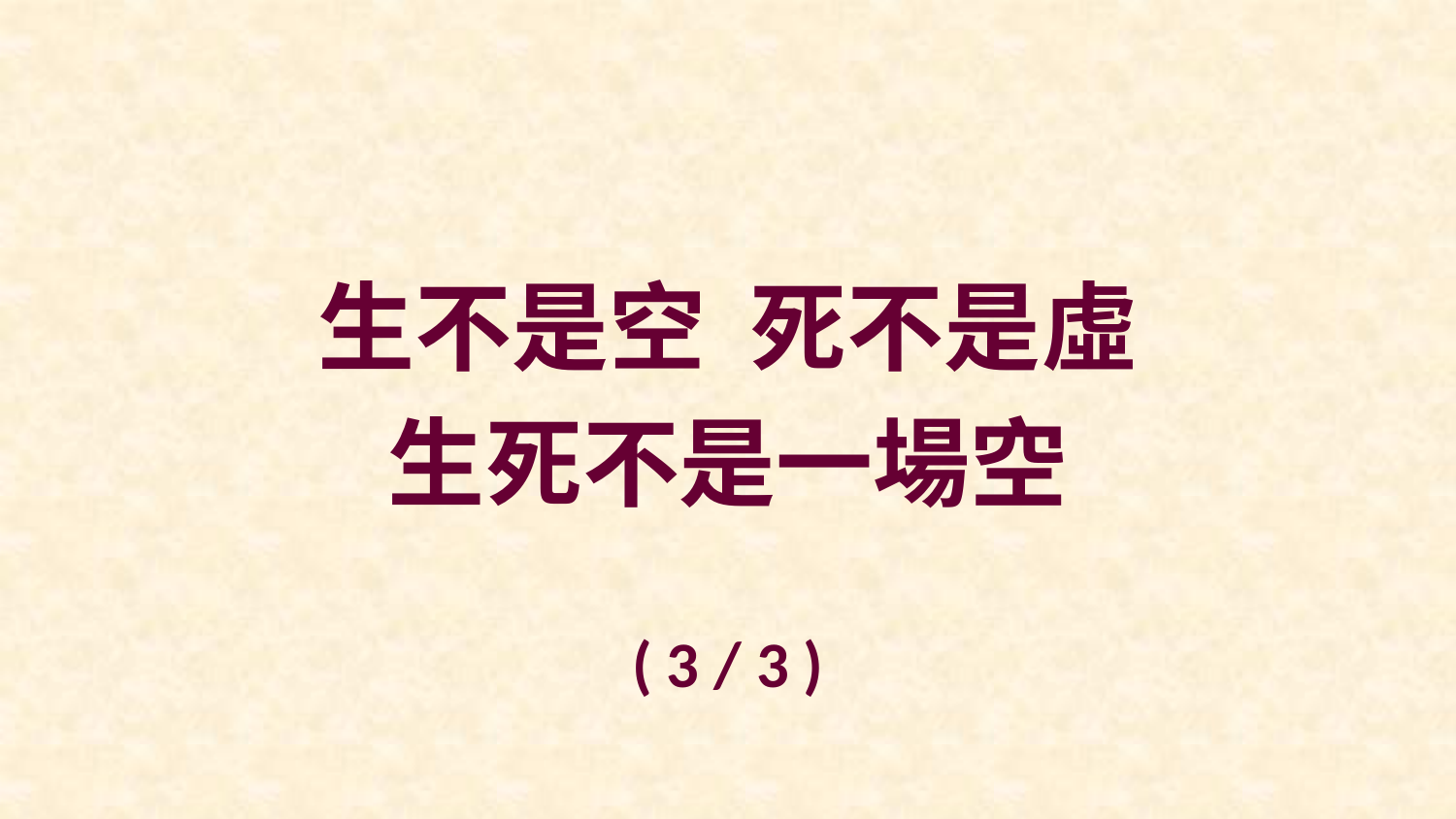

生不是空  死不是虛
生死不是一場空
( 3 / 3 )